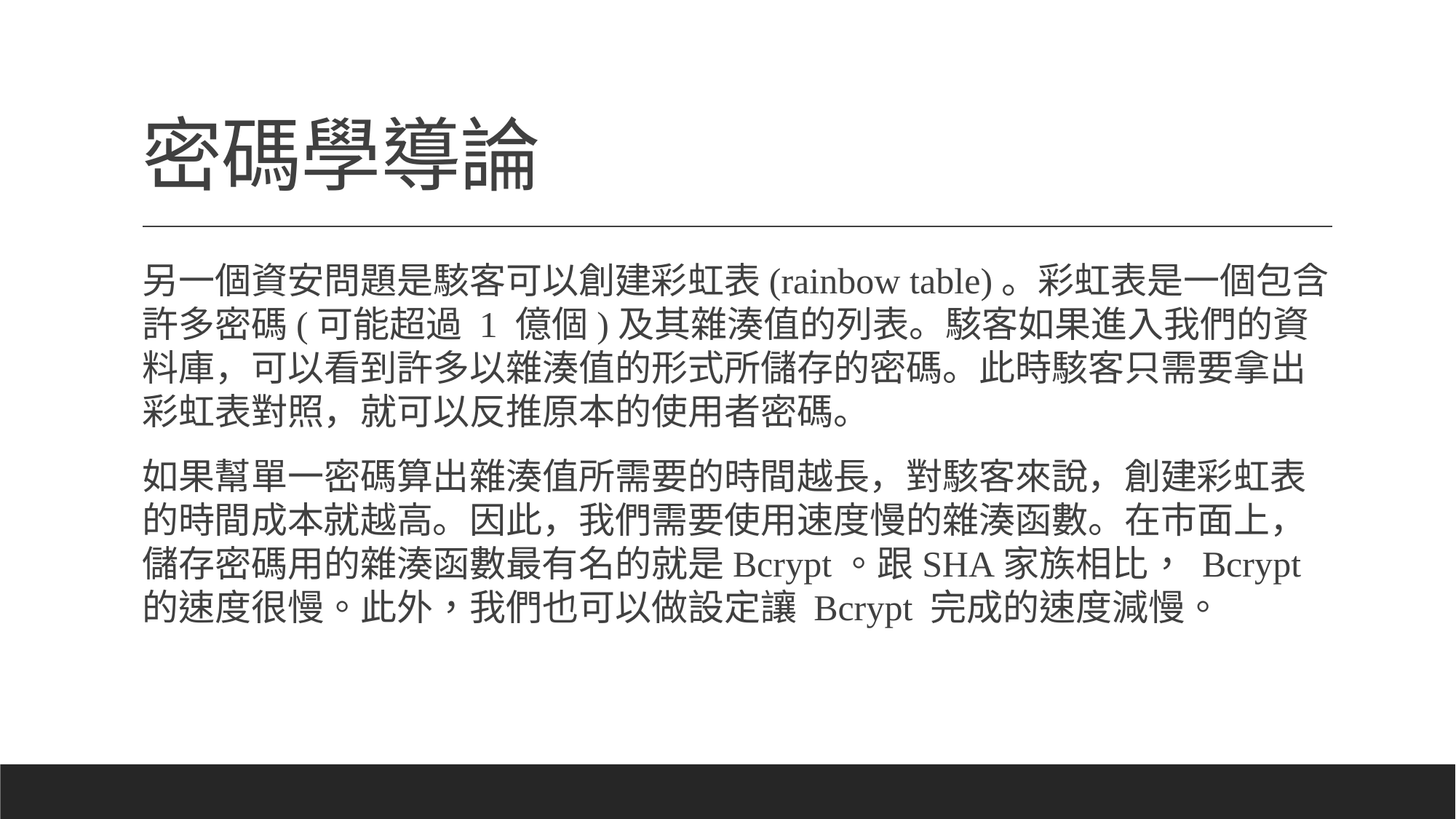

# 密碼學導論
另一個資安問題是駭客可以創建彩虹表(rainbow table)。彩虹表是一個包含許多密碼(可能超過 1 億個)及其雜湊值的列表。駭客如果進入我們的資料庫，可以看到許多以雜湊值的形式所儲存的密碼。此時駭客只需要拿出彩虹表對照，就可以反推原本的使用者密碼。
如果幫單一密碼算出雜湊值所需要的時間越長，對駭客來說，創建彩虹表的時間成本就越高。因此，我們需要使用速度慢的雜湊函數。在市面上，儲存密碼用的雜湊函數最有名的就是Bcrypt。跟SHA家族相比， Bcrypt的速度很慢。此外，我們也可以做設定讓 Bcrypt 完成的速度減慢。